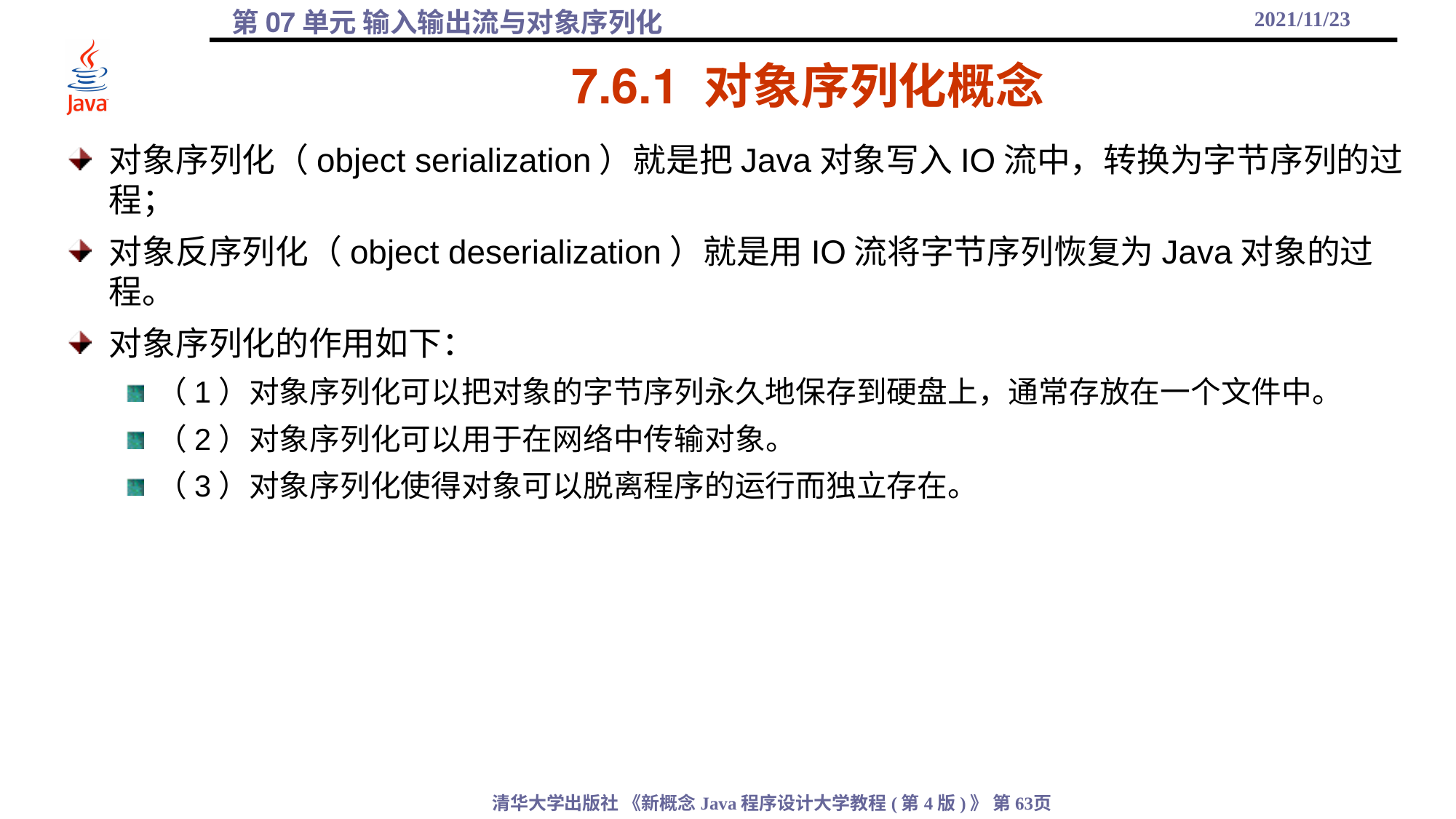

2021/11/23
# 7.6.1 对象序列化概念
对象序列化（object serialization）就是把Java对象写入IO流中，转换为字节序列的过程；
对象反序列化（object deserialization）就是用IO流将字节序列恢复为Java对象的过程。
对象序列化的作用如下：
（1）对象序列化可以把对象的字节序列永久地保存到硬盘上，通常存放在一个文件中。
（2）对象序列化可以用于在网络中传输对象。
（3）对象序列化使得对象可以脱离程序的运行而独立存在。